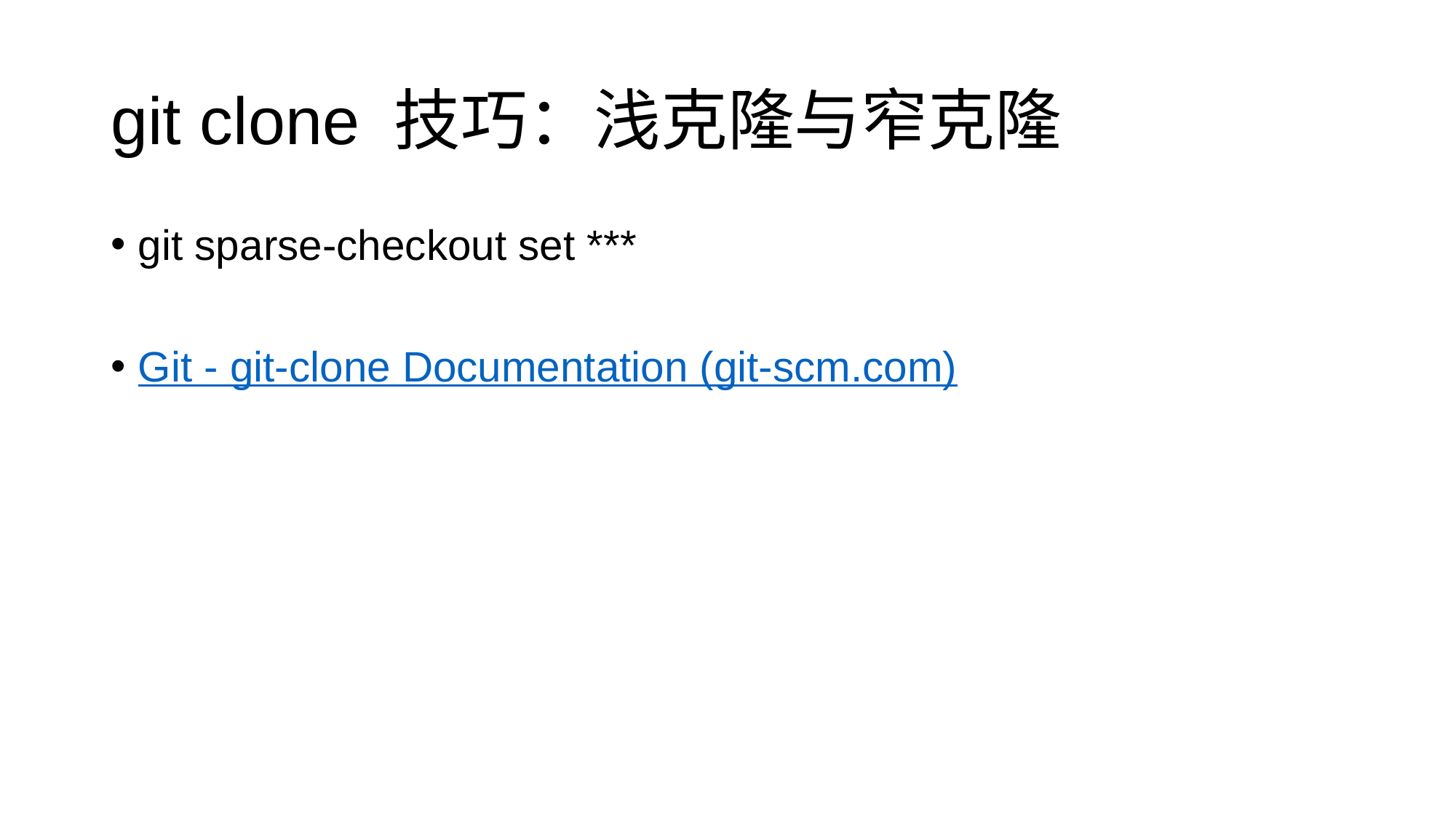

# git clone 技巧：浅克隆与窄克隆
git sparse-checkout set ***

Git - git-clone Documentation (git-scm.com)